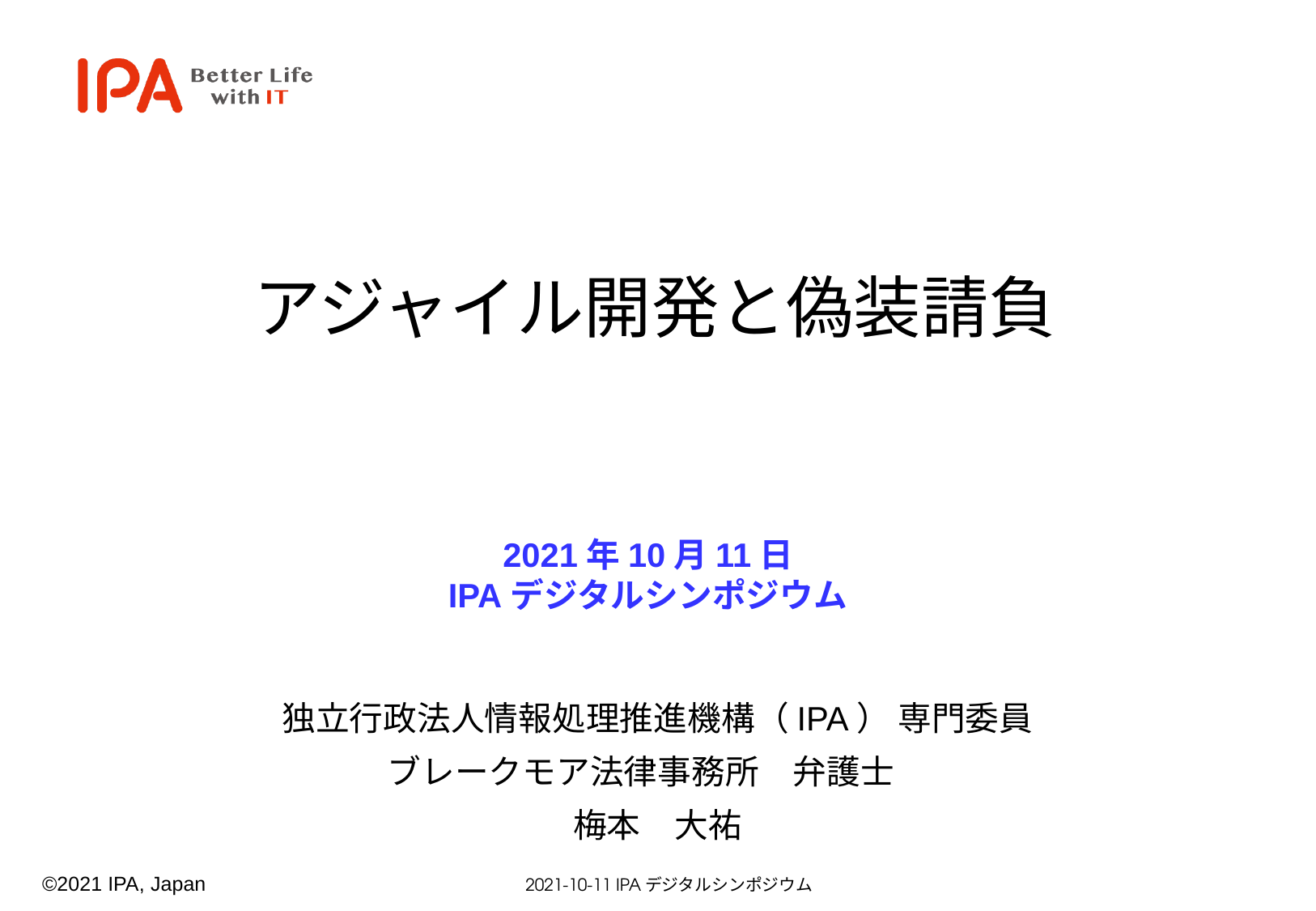

# アジャイル開発と偽装請負
2021年10月11日
IPAデジタルシンポジウム
独立行政法人情報処理推進機構（IPA） 専門委員
ブレークモア法律事務所　弁護士
梅本　大祐